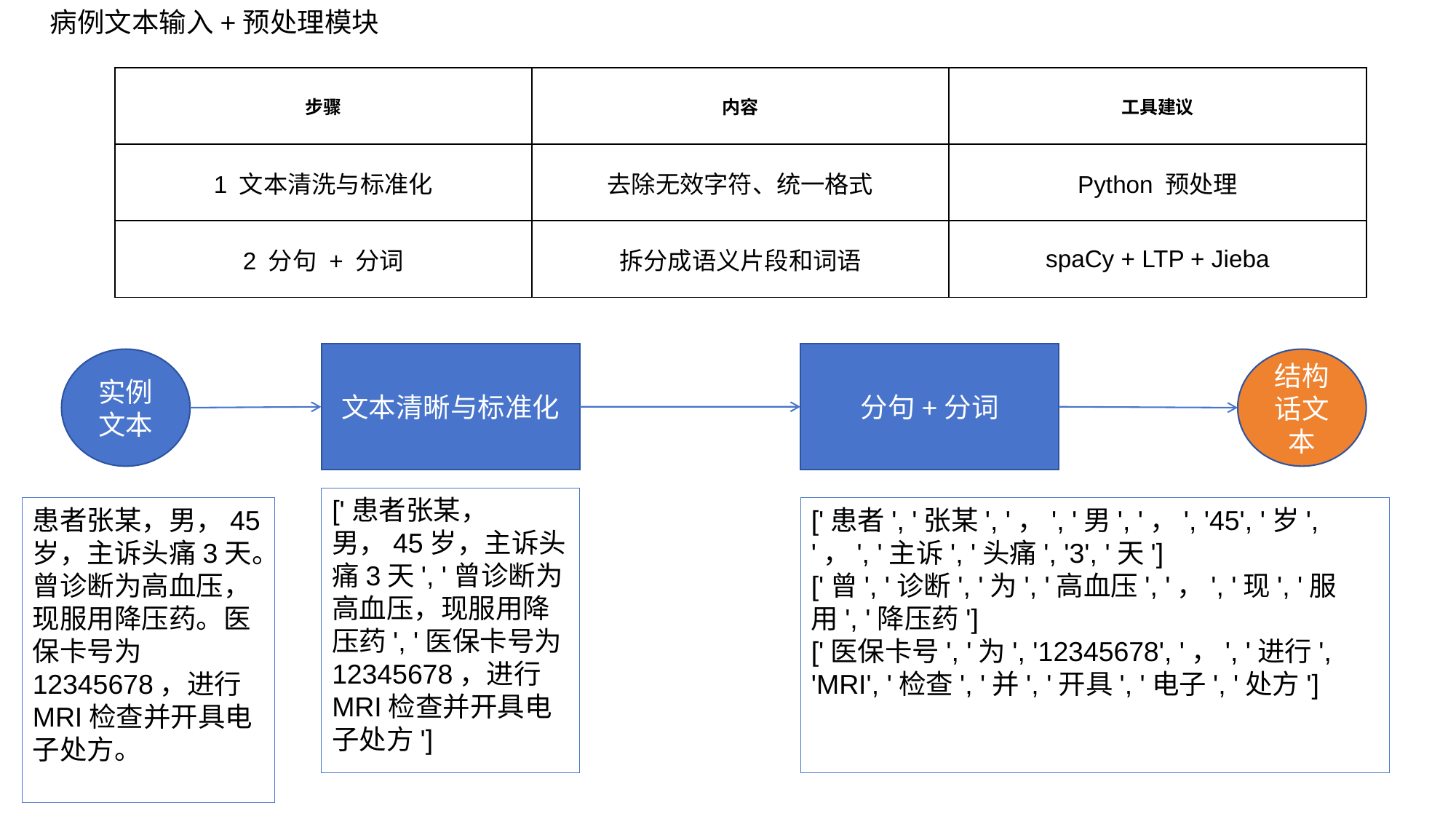

病例文本输入+预处理模块
| 步骤 | 内容 | 工具建议 |
| --- | --- | --- |
| 1️ 文本清洗与标准化 | 去除无效字符、统一格式 | Python 预处理 |
| 2️ 分句 + 分词 | 拆分成语义片段和词语 | spaCy + LTP + Jieba |
文本清晰与标准化
分句+分词
实例文本
结构话文本
['患者张某，男，45岁，主诉头痛3天', '曾诊断为高血压，现服用降压药', '医保卡号为12345678，进行MRI检查并开具电子处方']
患者张某，男，45岁，主诉头痛3天。曾诊断为高血压，现服用降压药。医保卡号为12345678，进行MRI检查并开具电子处方。

['患者', '张某', '，', '男', '，', '45', '岁', '，', '主诉', '头痛', '3', '天']
['曾', '诊断', '为', '高血压', '，', '现', '服用', '降压药']
['医保卡号', '为', '12345678', '，', '进行', 'MRI', '检查', '并', '开具', '电子', '处方']